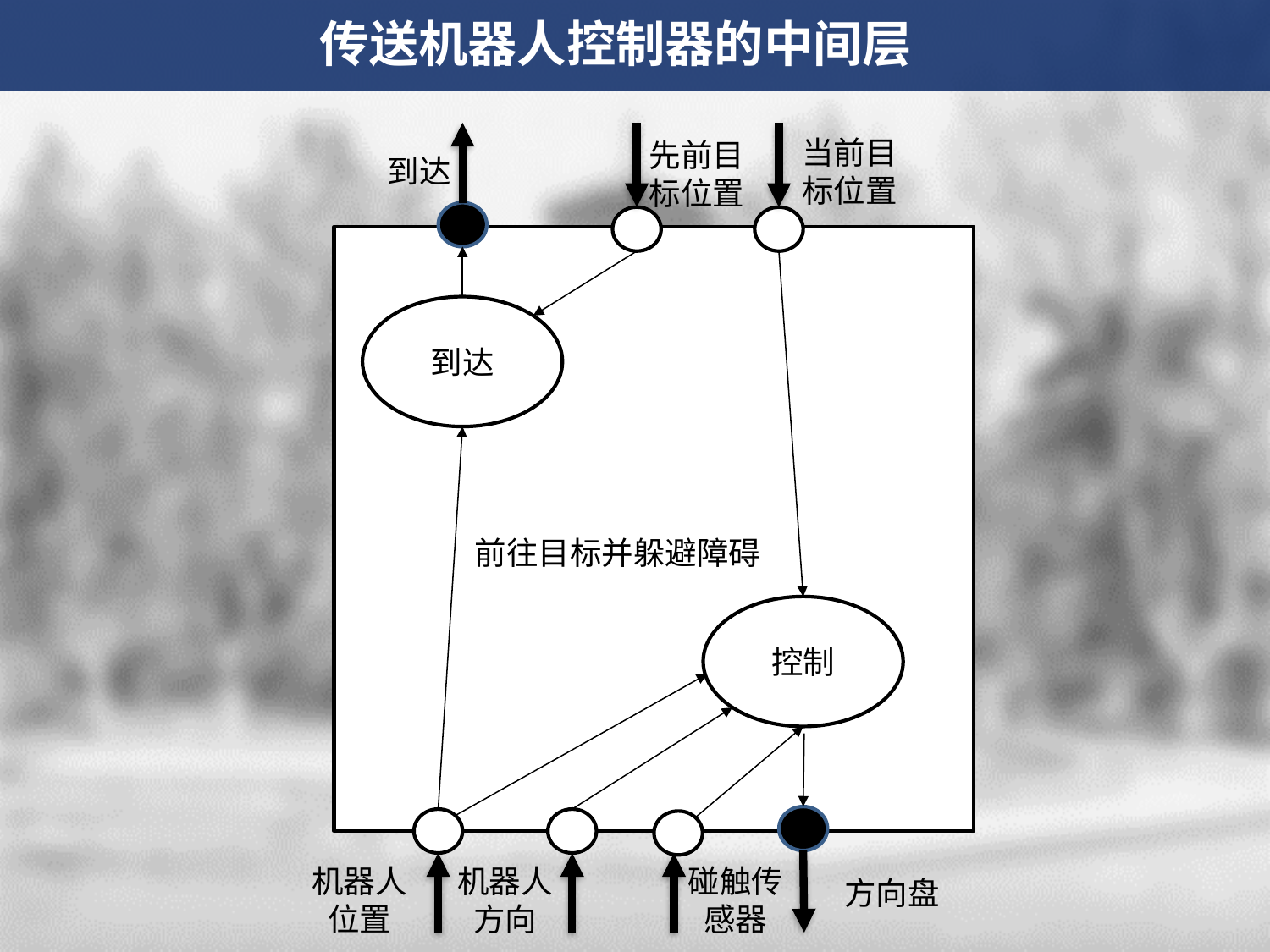

传送机器人控制器的中间层
当前目标位置
先前目标位置
到达

到达
前往目标并躲避障碍
控制

机器人方向
碰触传感器
机器人位置
方向盘